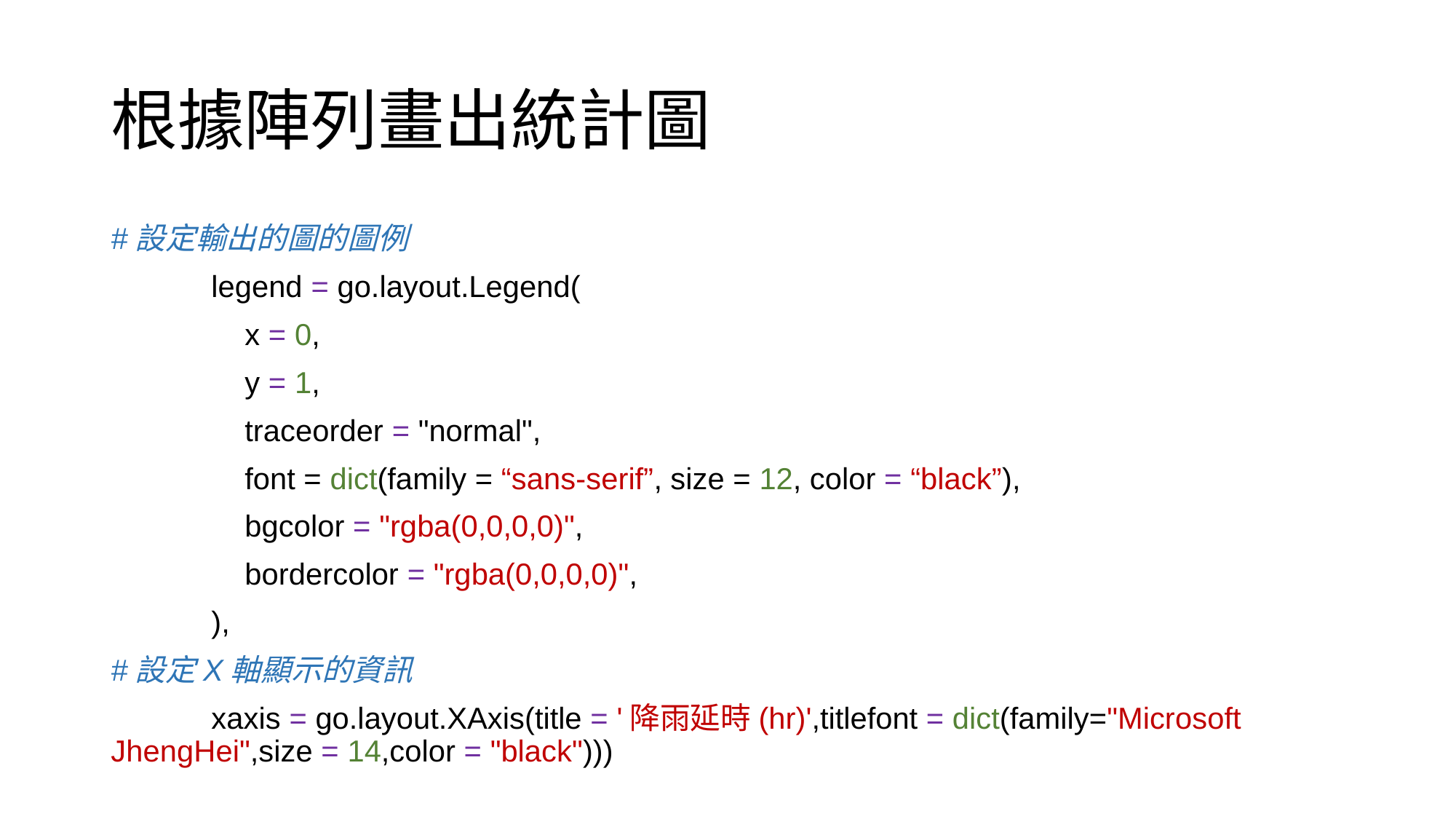

# 根據陣列畫出統計圖
#設定輸出的圖的圖例
            legend = go.layout.Legend(
                x = 0,
                y = 1,
                traceorder = "normal",
                font = dict(family = “sans-serif”, size = 12, color = “black”),
                bgcolor = "rgba(0,0,0,0)",
                bordercolor = "rgba(0,0,0,0)",
            ),
#設定X軸顯示的資訊
            xaxis = go.layout.XAxis(title = '降雨延時(hr)',titlefont = dict(family="Microsoft JhengHei",size = 14,color = "black")))